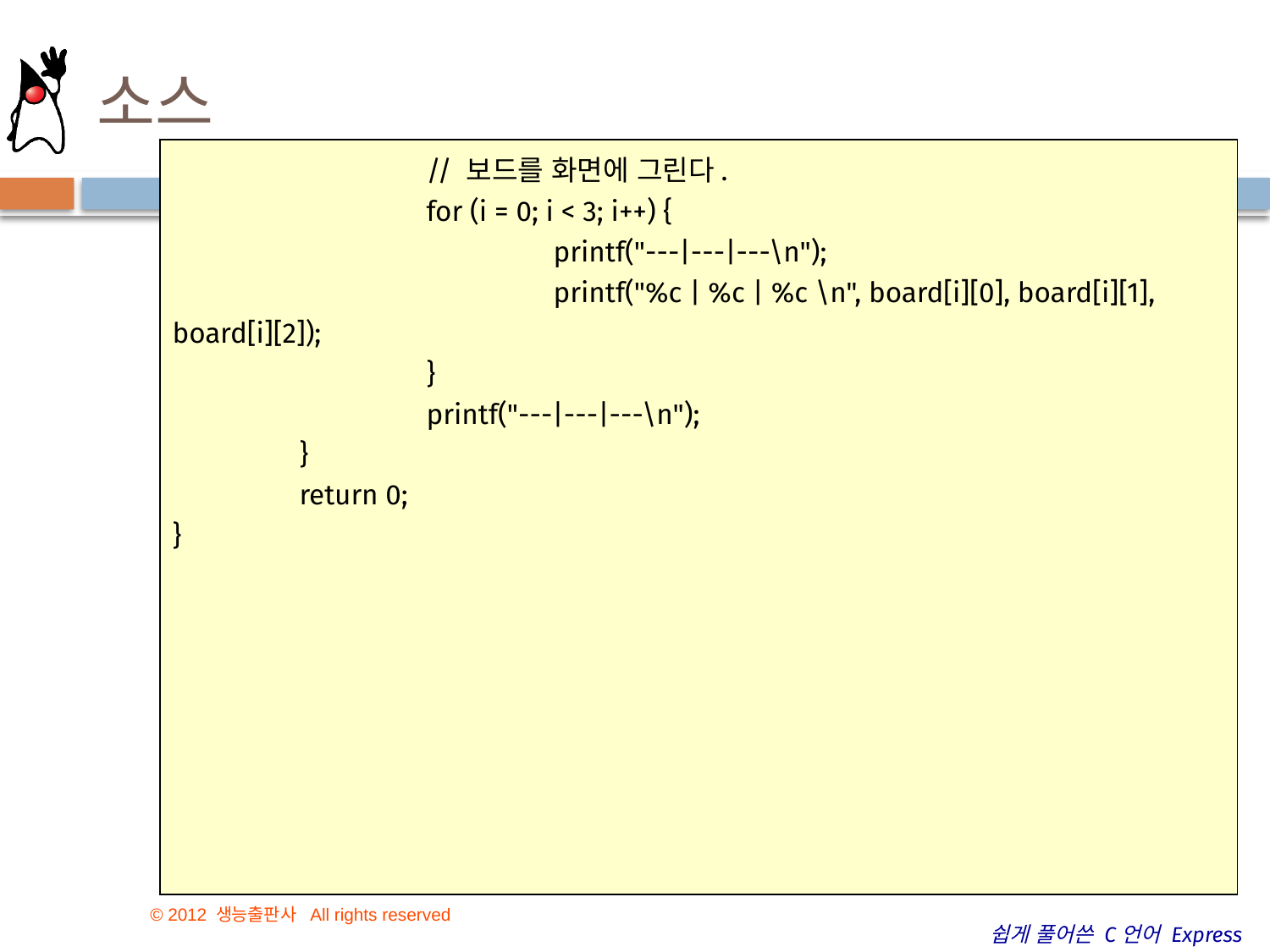

# 소스
		// 보드를 화면에 그린다.
		for (i = 0; i < 3; i++) {
			printf("---|---|---\n");
			printf("%c | %c | %c \n", board[i][0], board[i][1], board[i][2]);
		}
		printf("---|---|---\n");
	}
	return 0;
}